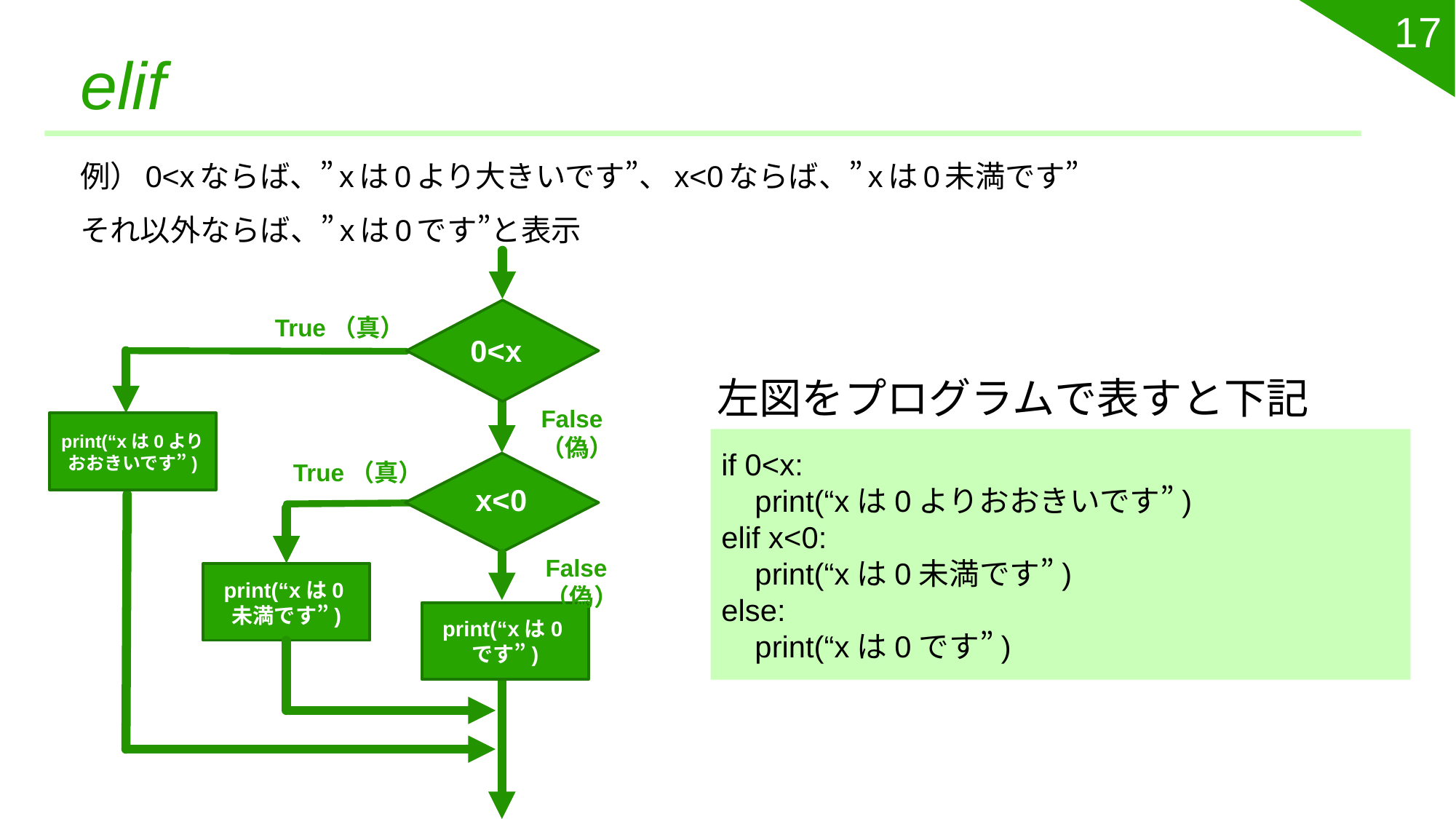

17
# elif
例）0<xならば、”xは0より大きいです”、x<0ならば、”xは0未満です”
それ以外ならば、”xは0です”と表示
x=0

True（真）
0<x
左図をプログラムで表すと下記
False（偽）
print(“xは0よりおおきいです”)

if 0<x:
    print(“xは0よりおおきいです”)
elif x<0:
    print(“xは0未満です”)
else:
    print(“xは0です”)

True（真）

x<0
False（偽）
print(“xは0未満です”)
print(“xは0です”)